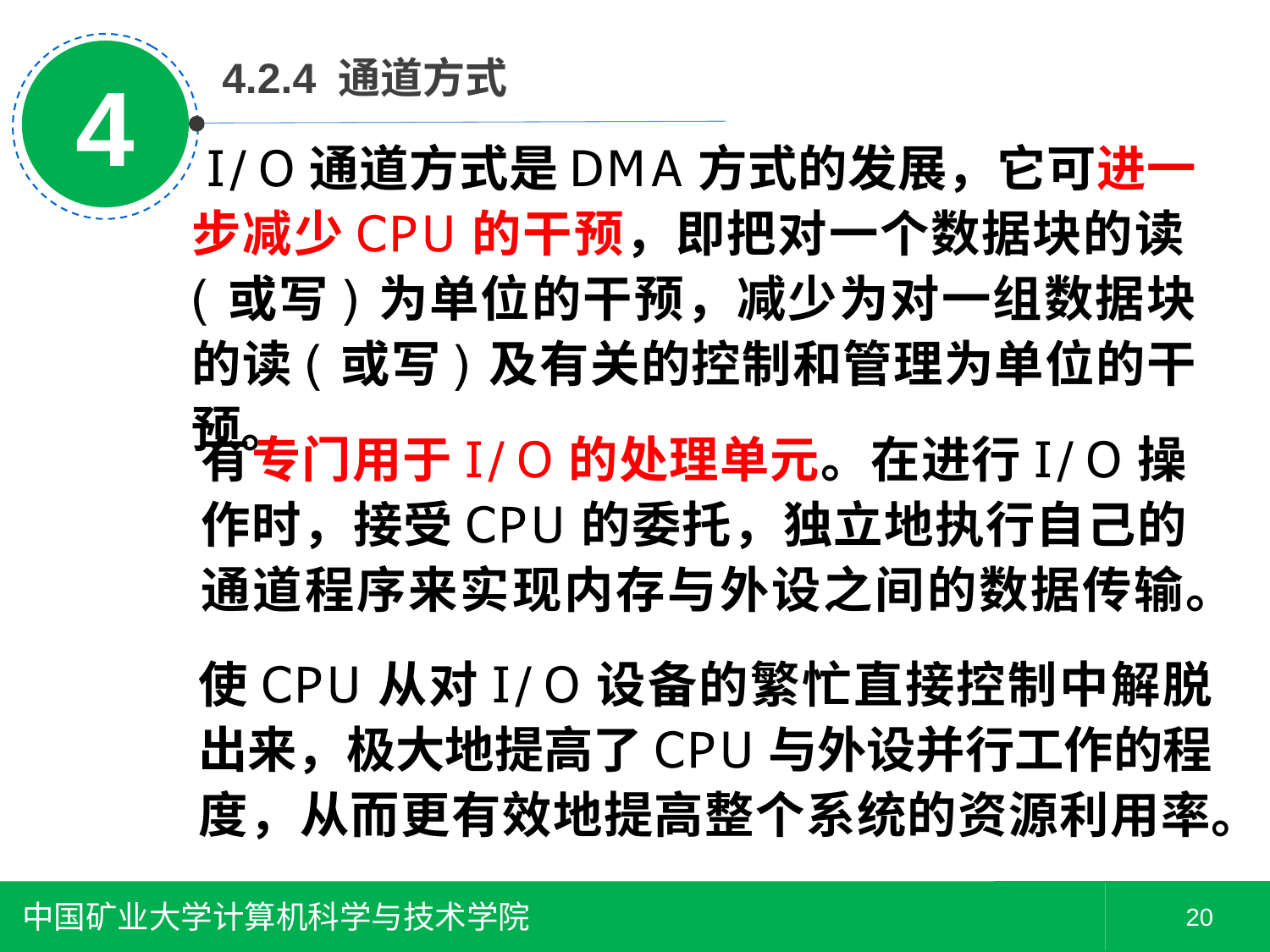

4
  4.2.4 通道方式

 I/O通道方式是DMA方式的发展，它可进一步减少CPU的干预，即把对一个数据块的读(或写)为单位的干预，减少为对一组数据块的读(或写)及有关的控制和管理为单位的干预。
有专门用于I/O的处理单元。在进行I/O操作时，接受CPU的委托，独立地执行自己的通道程序来实现内存与外设之间的数据传输。
使CPU从对I/O设备的繁忙直接控制中解脱出来，极大地提高了CPU与外设并行工作的程度，从而更有效地提高整个系统的资源利用率。